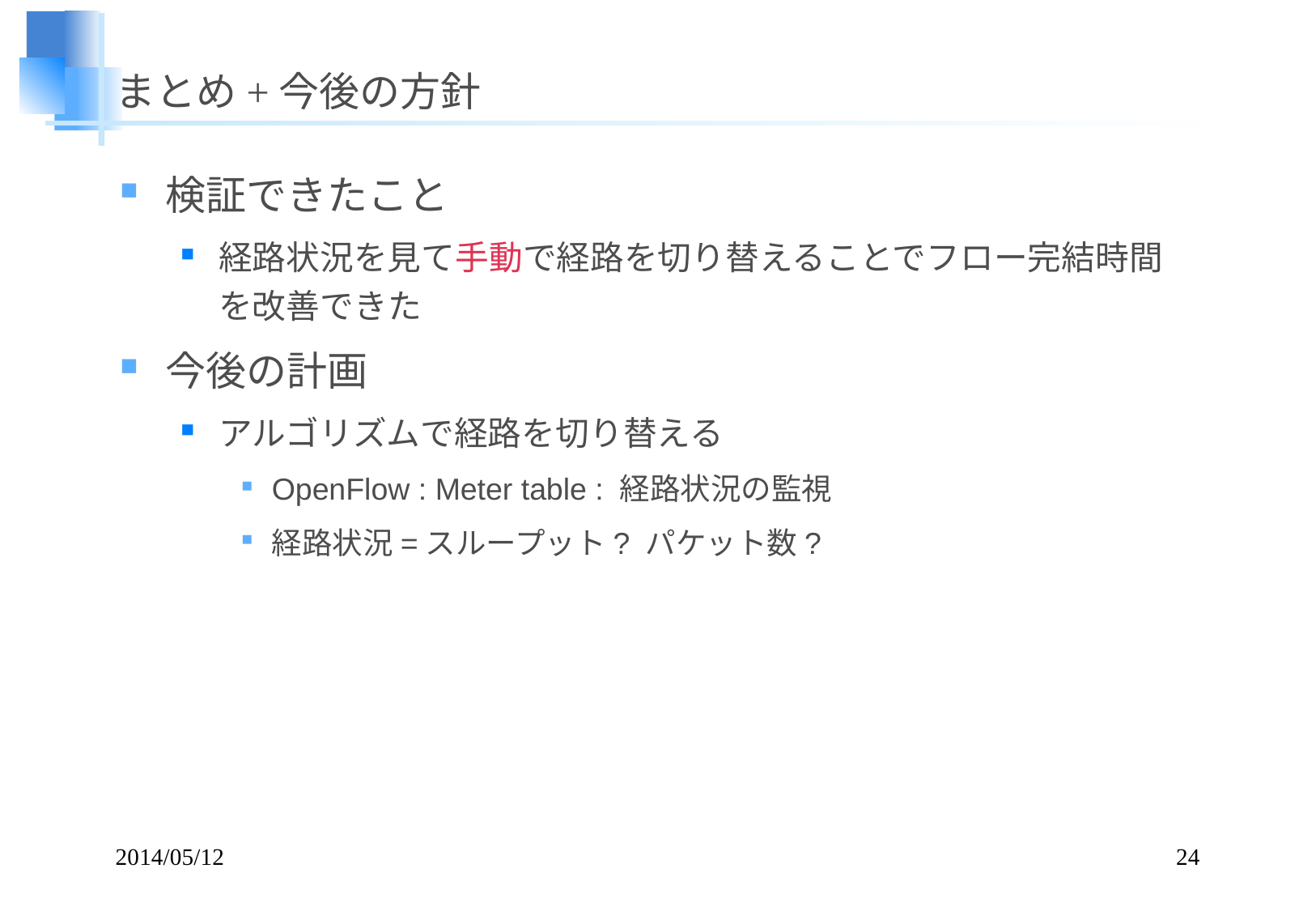

# まとめ+今後の方針
検証できたこと
経路状況を見て手動で経路を切り替えることでフロー完結時間を改善できた
今後の計画
アルゴリズムで経路を切り替える
OpenFlow : Meter table : 経路状況の監視
経路状況=スループット? パケット数?
2014/05/12
24